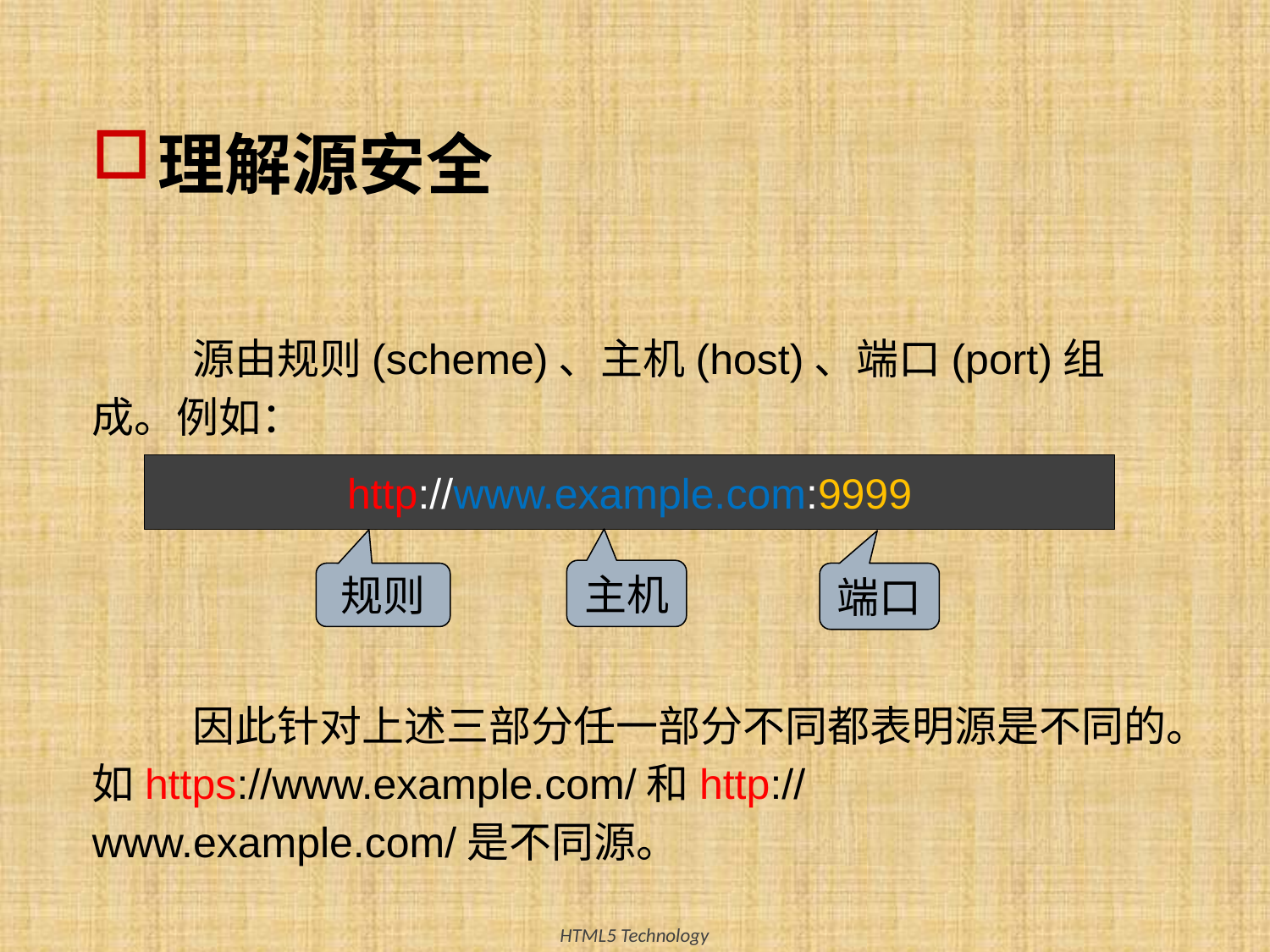

# 理解源安全
源由规则(scheme)、主机(host)、端口(port)组成。例如：
http://www.example.com:9999

主机
端口
规则
因此针对上述三部分任一部分不同都表明源是不同的。如https://www.example.com/和http://www.example.com/是不同源。
11
HTML5 Technology